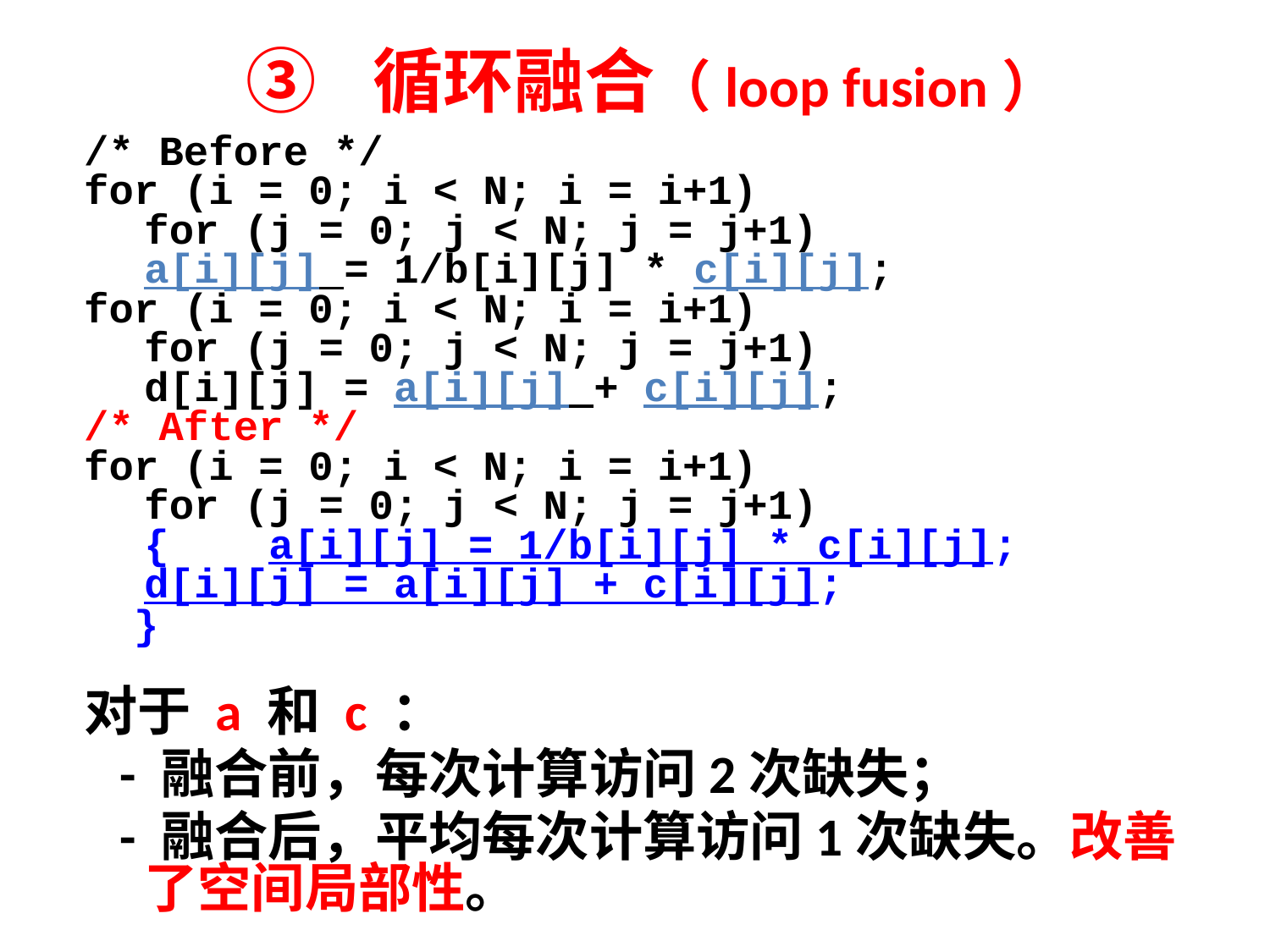

# ③	循环融合（loop fusion）
/* Before */
for (i = 0; i < N; i = i+1)
	for (j = 0; j < N; j = j+1)
		a[i][j] = 1/b[i][j] * c[i][j];
for (i = 0; i < N; i = i+1)
	for (j = 0; j < N; j = j+1)
		d[i][j] = a[i][j] + c[i][j];
/* After */
for (i = 0; i < N; i = i+1)
	for (j = 0; j < N; j = j+1)
	{	a[i][j] = 1/b[i][j] * c[i][j];
		d[i][j] = a[i][j] + c[i][j];
  }
对于 a 和 c ：
   - 融合前，每次计算访问2次缺失；
   - 融合后，平均每次计算访问1次缺失。改善了空间局部性。
28